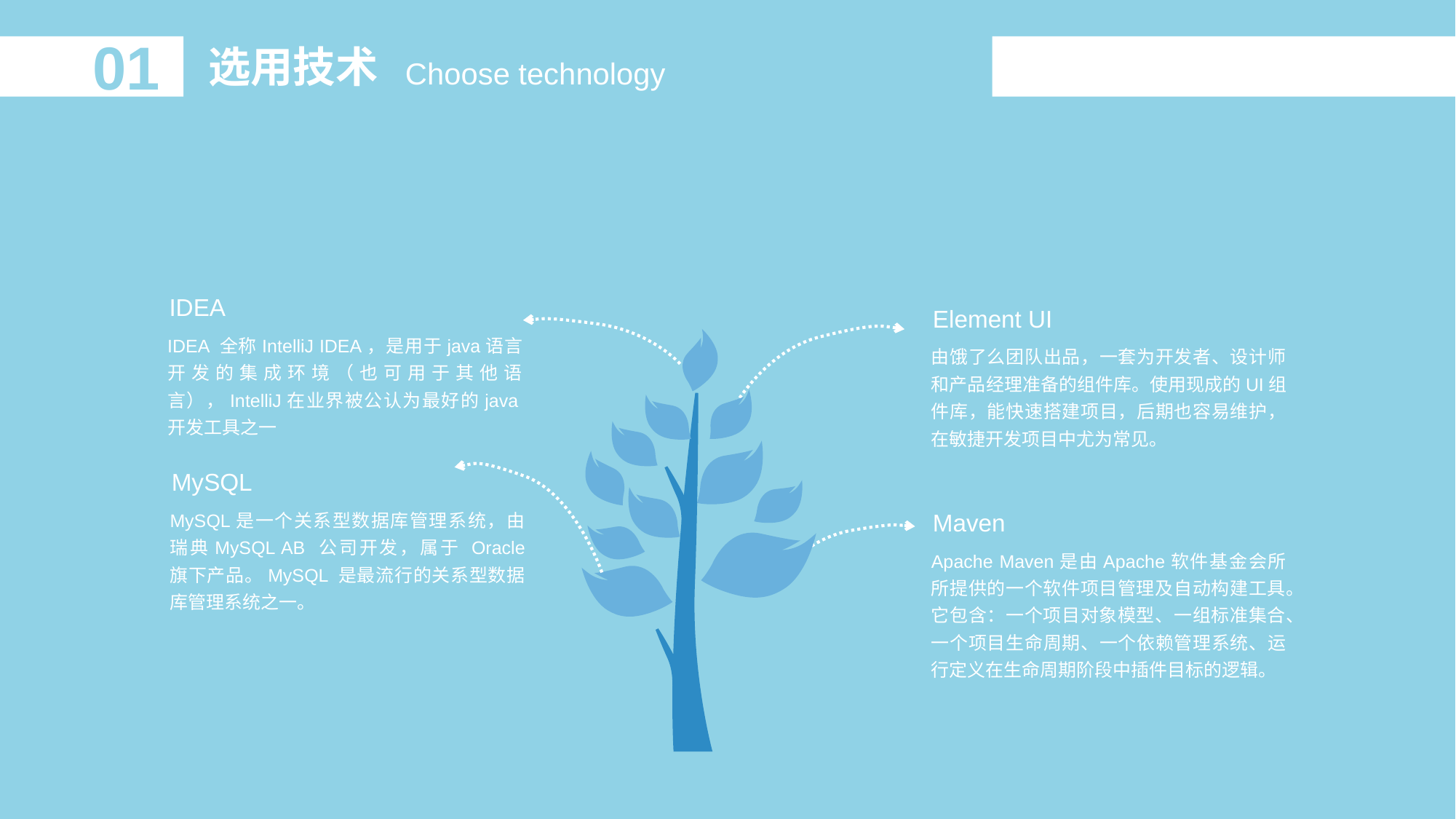

01
选用技术

 Choose technology
IDEA
Element UI

IDEA 全称IntelliJ IDEA，是用于java语言开发的集成环境（也可用于其他语言），IntelliJ在业界被公认为最好的java开发工具之一

由饿了么团队出品，一套为开发者、设计师和产品经理准备的组件库。使用现成的UI组件库，能快速搭建项目，后期也容易维护，在敏捷开发项目中尤为常见。

MySQL

MySQL是一个关系型数据库管理系统，由瑞典MySQL AB 公司开发，属于 Oracle 旗下产品。MySQL 是最流行的关系型数据库管理系统之一。
Maven

Apache Maven是由Apache软件基金会所所提供的一个软件项目管理及自动构建工具。它包含：一个项目对象模型、一组标准集合、一个项目生命周期、一个依赖管理系统、运行定义在生命周期阶段中插件目标的逻辑。